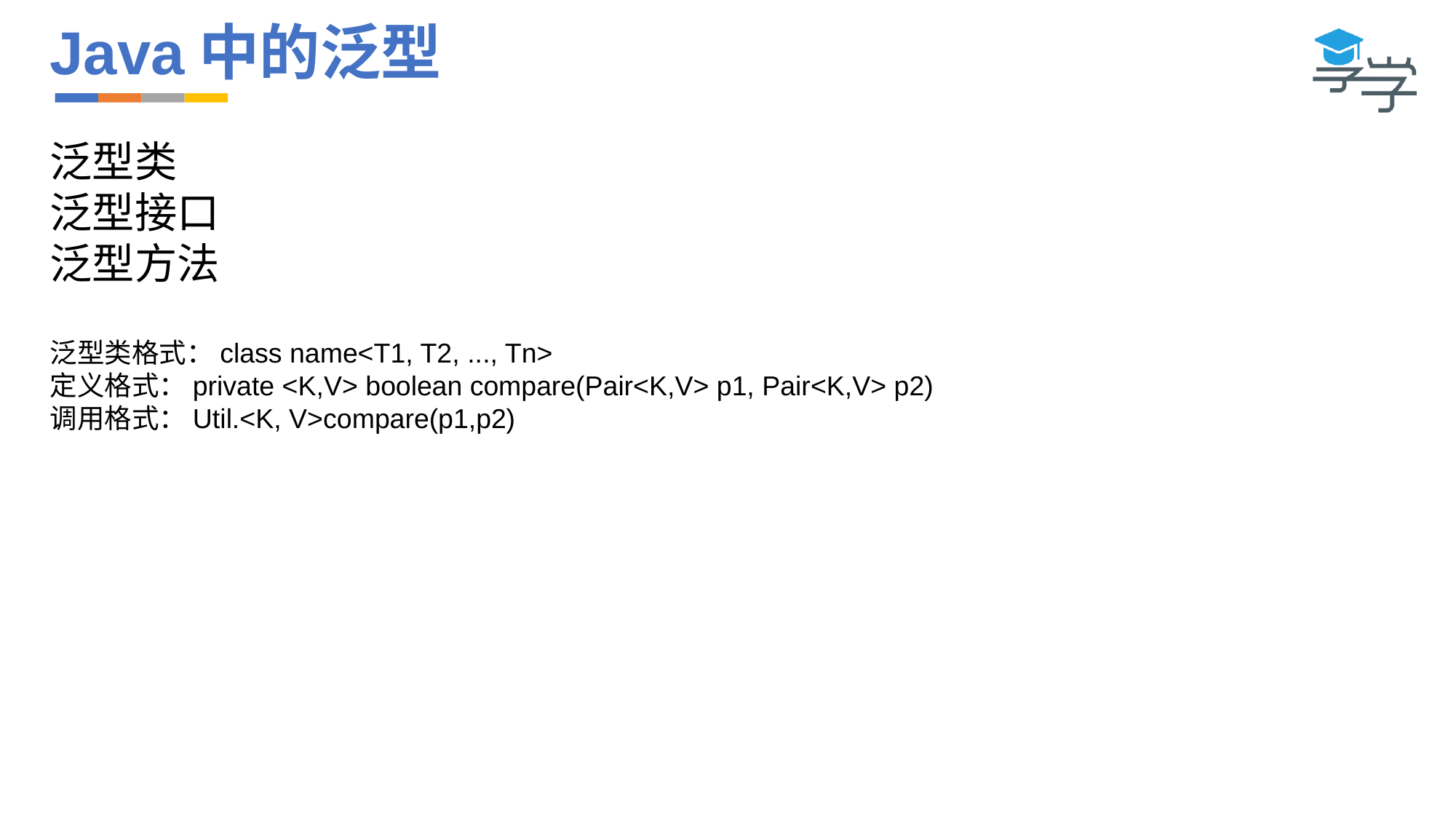

# Java中的泛型
泛型类
泛型接口
泛型方法
泛型类格式：class name<T1, T2, ..., Tn>
定义格式：private <K,V> boolean compare(Pair<K,V> p1, Pair<K,V> p2)
调用格式：Util.<K, V>compare(p1,p2)